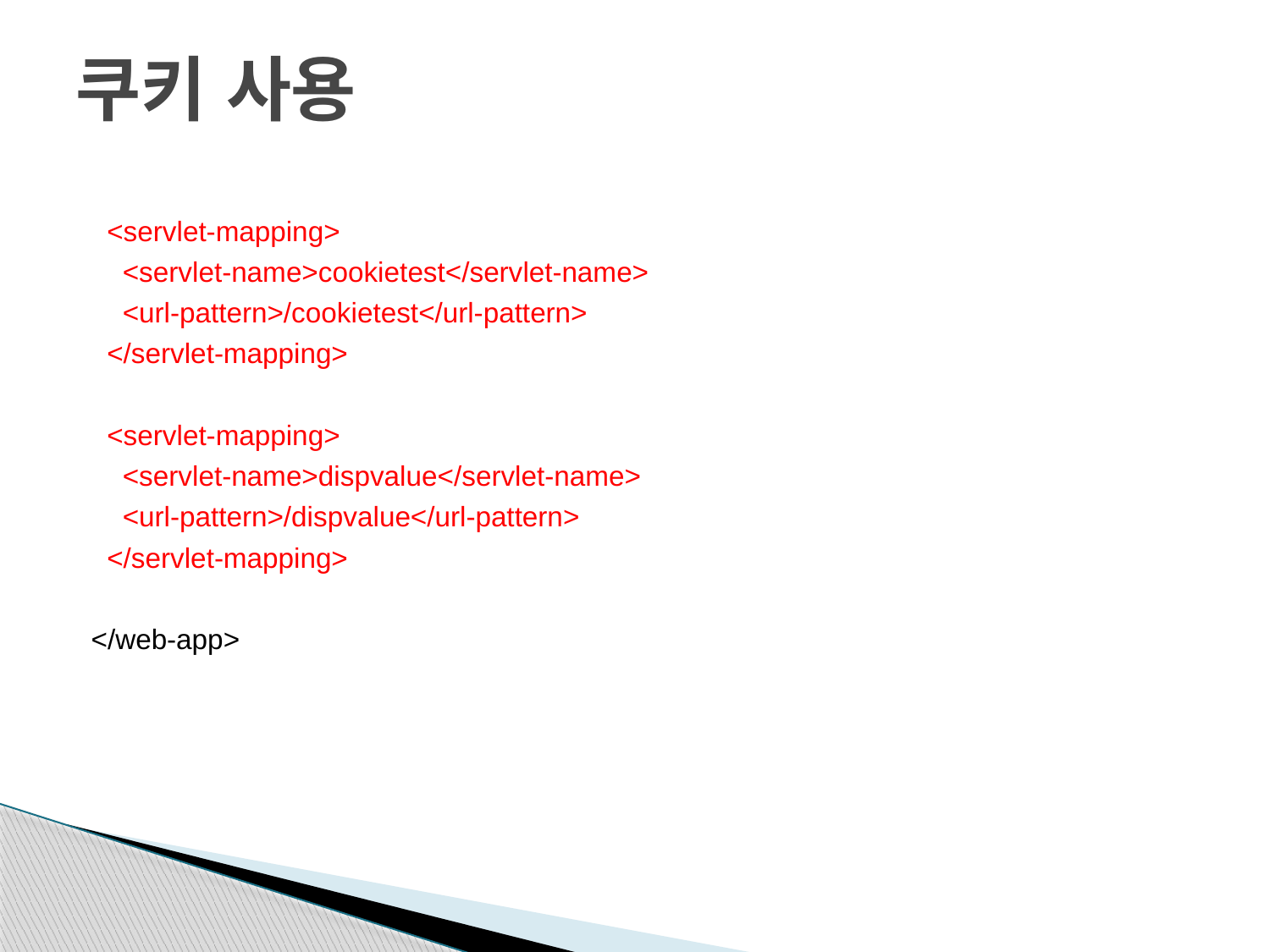

# 쿠키 사용

  <servlet-mapping>
    <servlet-name>cookietest</servlet-name>
    <url-pattern>/cookietest</url-pattern>
  </servlet-mapping>

  <servlet-mapping>
    <servlet-name>dispvalue</servlet-name>
    <url-pattern>/dispvalue</url-pattern>
  </servlet-mapping>

</web-app>